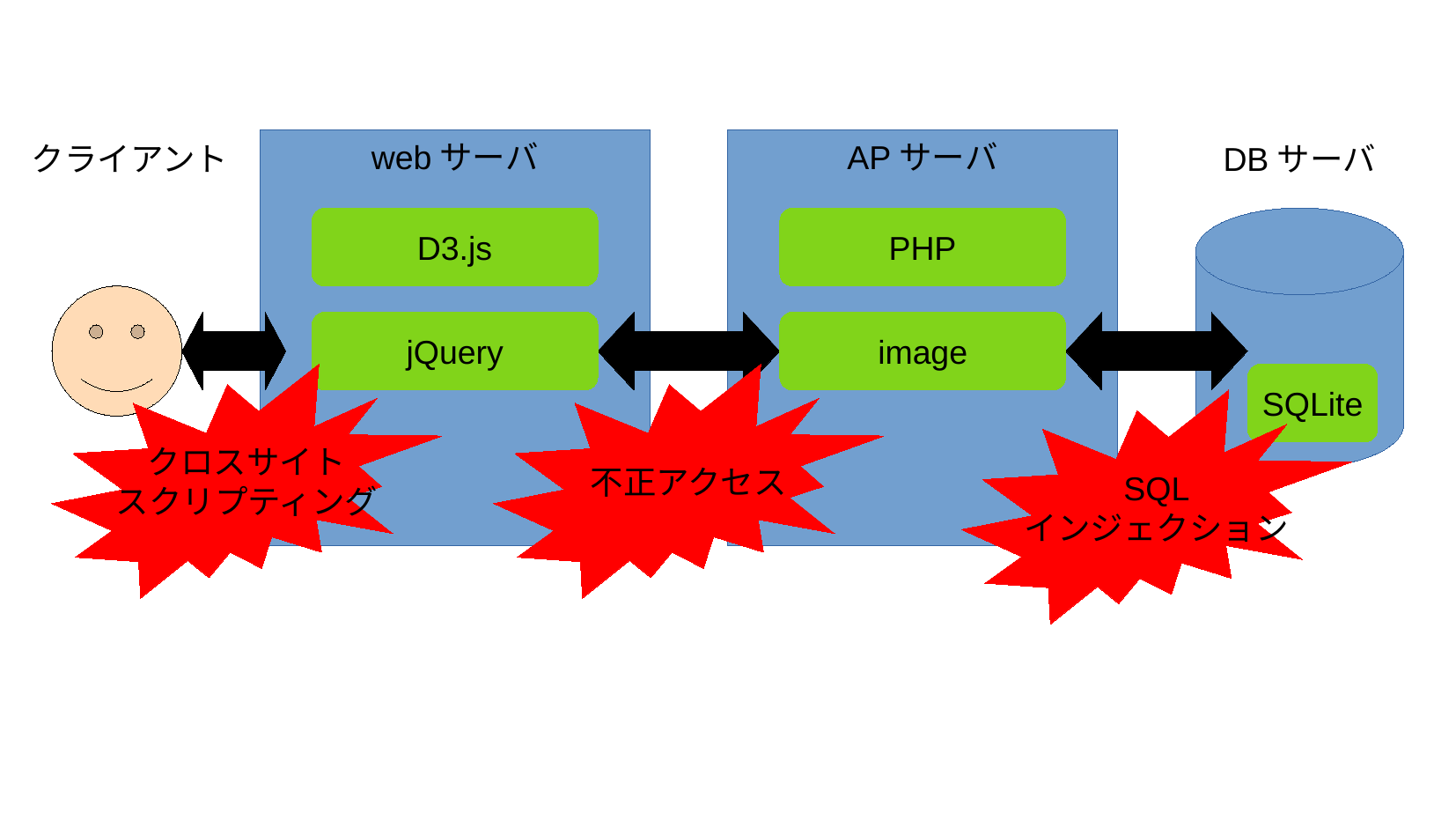

webサーバ
APサーバ
クライアント
DBサーバ
D3.js
PHP

HTML
jQuery
JSON
image
SQL
クロスサイト
スクリプティング
不正アクセス
SQLite
SQL
インジェクション